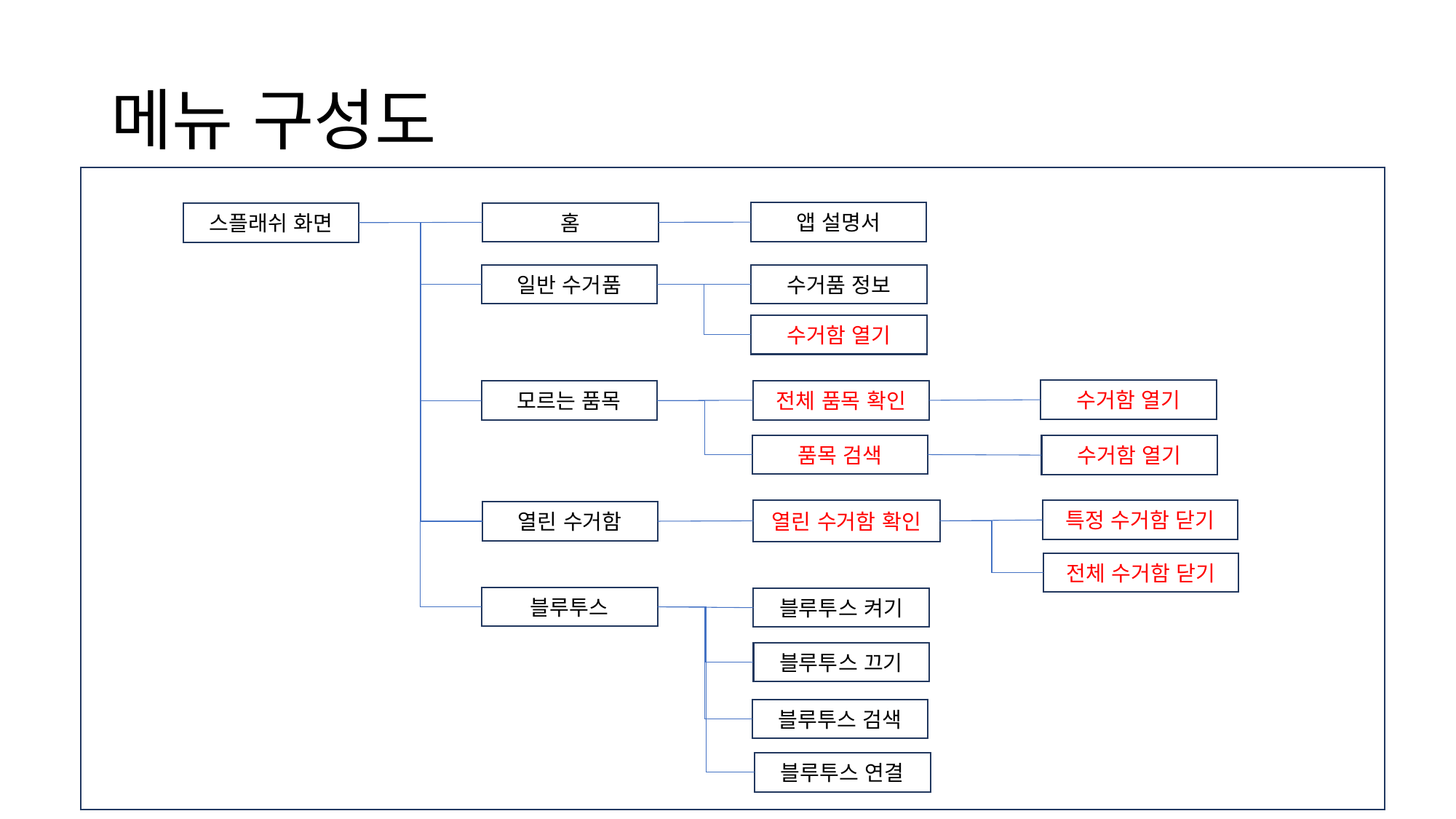

# 메뉴 구성도

앱 설명서
홈
스플래쉬 화면
일반 수거품
수거품 정보
수거함 열기
수거함 열기
전체 품목 확인
모르는 품목
품목 검색
수거함 열기
열린 수거함 확인
특정 수거함 닫기
열린 수거함
전체 수거함 닫기
블루투스
블루투스 켜기
블루투스 끄기
블루투스 검색
블루투스 연결